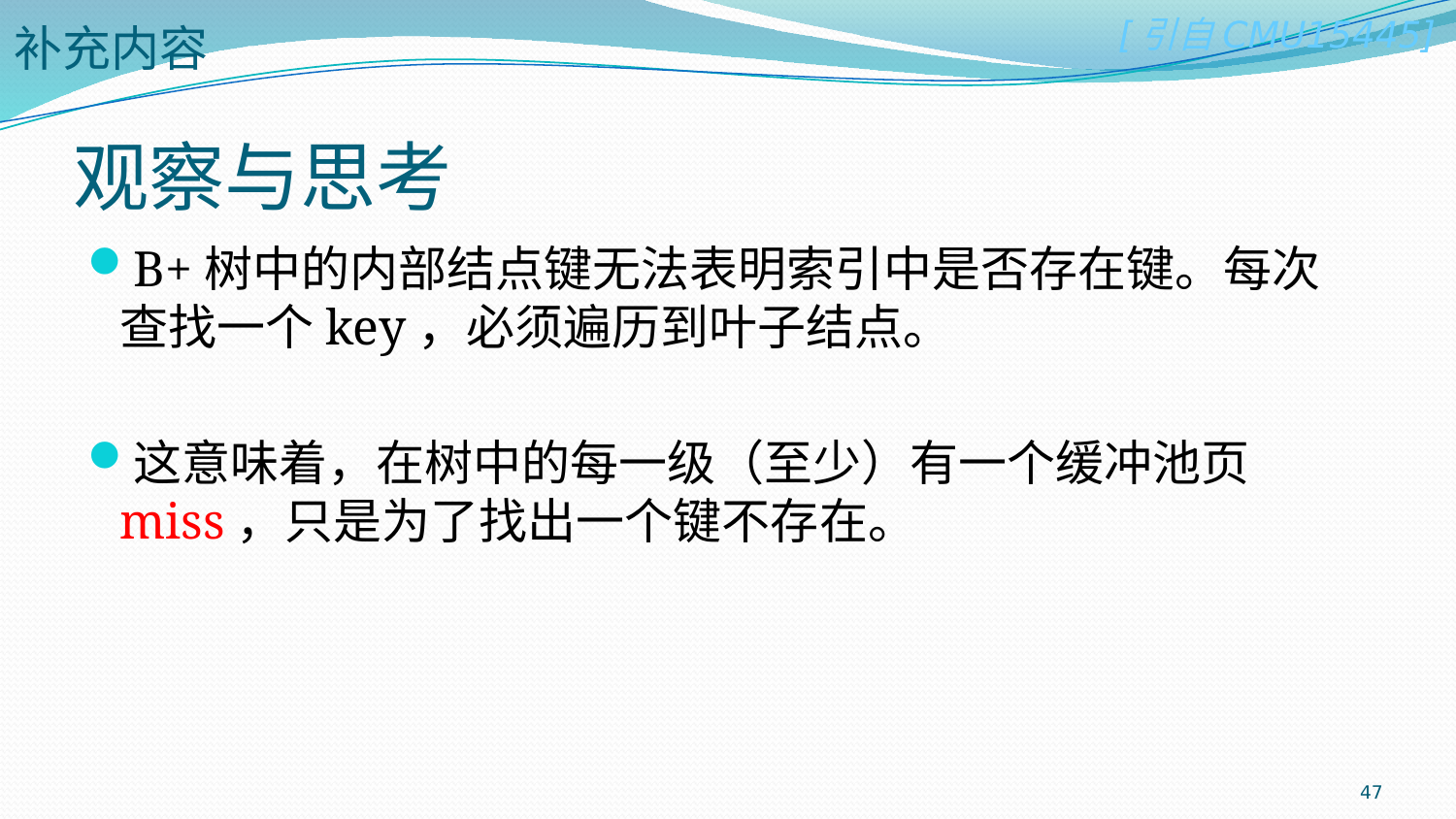

补充内容
# 观察与思考
B+树中的内部结点键无法表明索引中是否存在键。每次查找一个key，必须遍历到叶子结点。

这意味着，在树中的每一级（至少）有一个缓冲池页miss，只是为了找出一个键不存在。
47